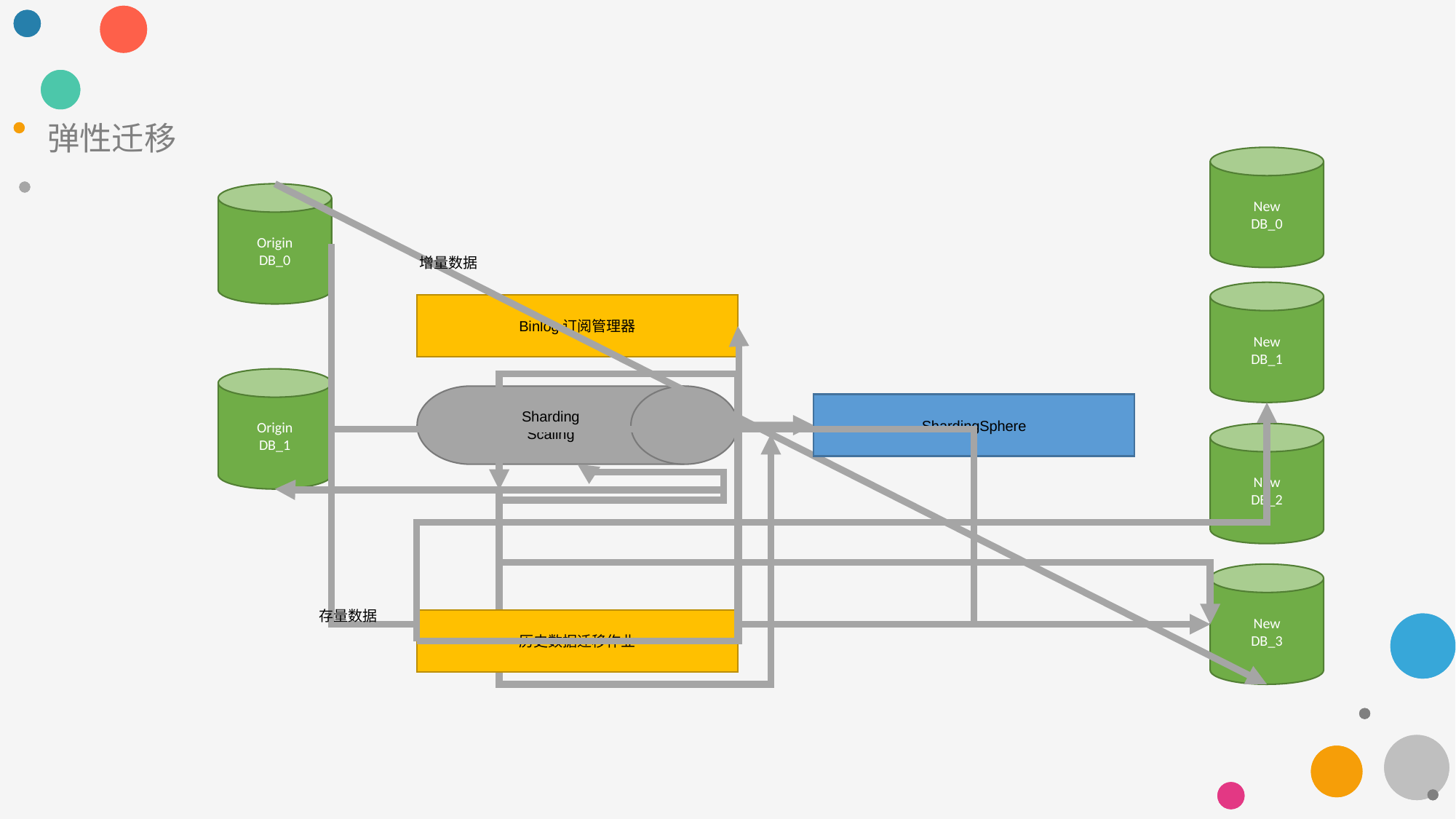

弹性迁移
New
DB_0
Origin
DB_0
增量数据
New
DB_1
Binlog订阅管理器
Origin
DB_1
Sharding
Scaling
ShardingSphere
New
DB_2
New
DB_3
存量数据
历史数据迁移作业